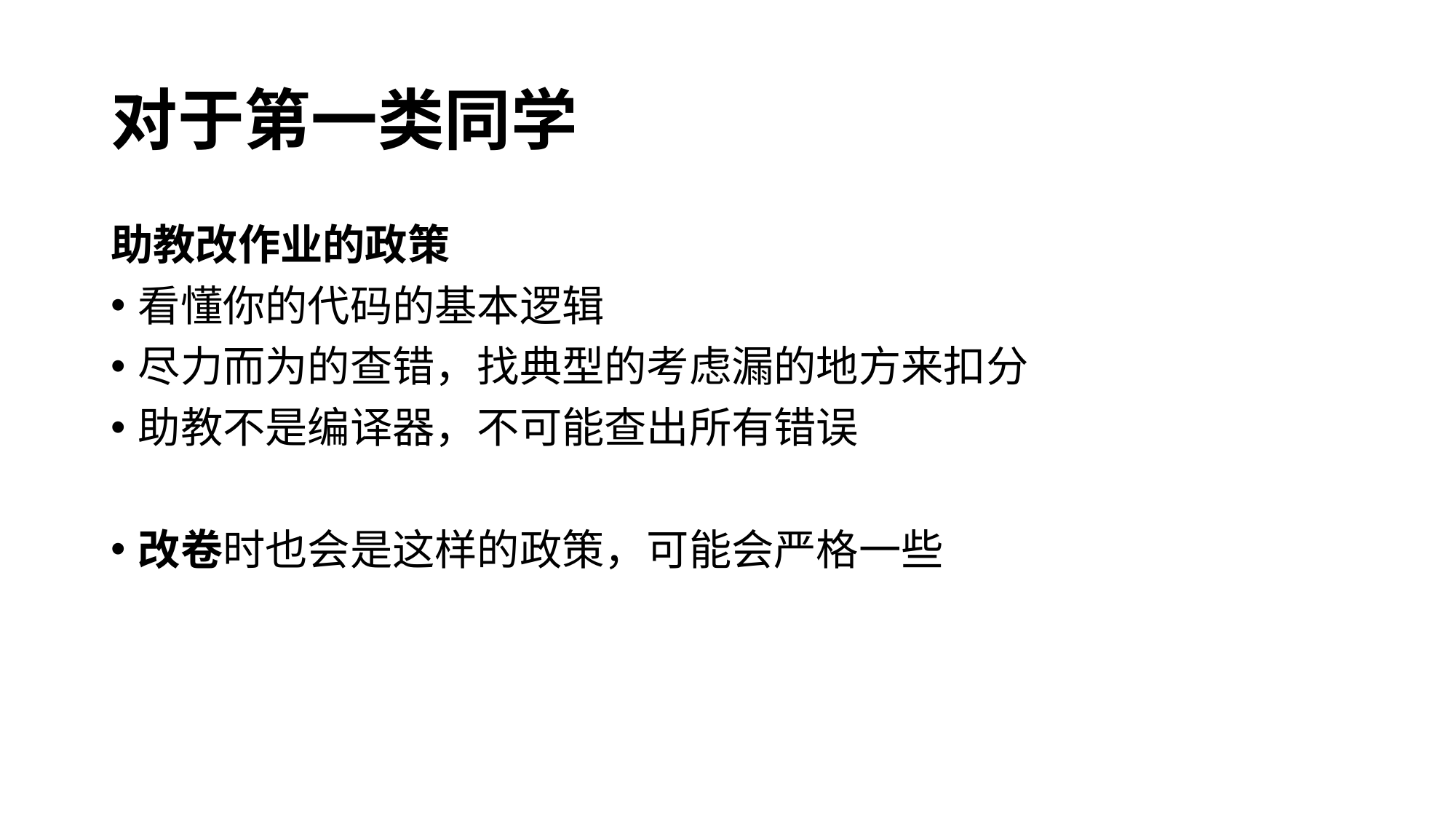

# 对于第一类同学
助教改作业的政策
看懂你的代码的基本逻辑
尽力而为的查错，找典型的考虑漏的地方来扣分
助教不是编译器，不可能查出所有错误

改卷时也会是这样的政策，可能会严格一些